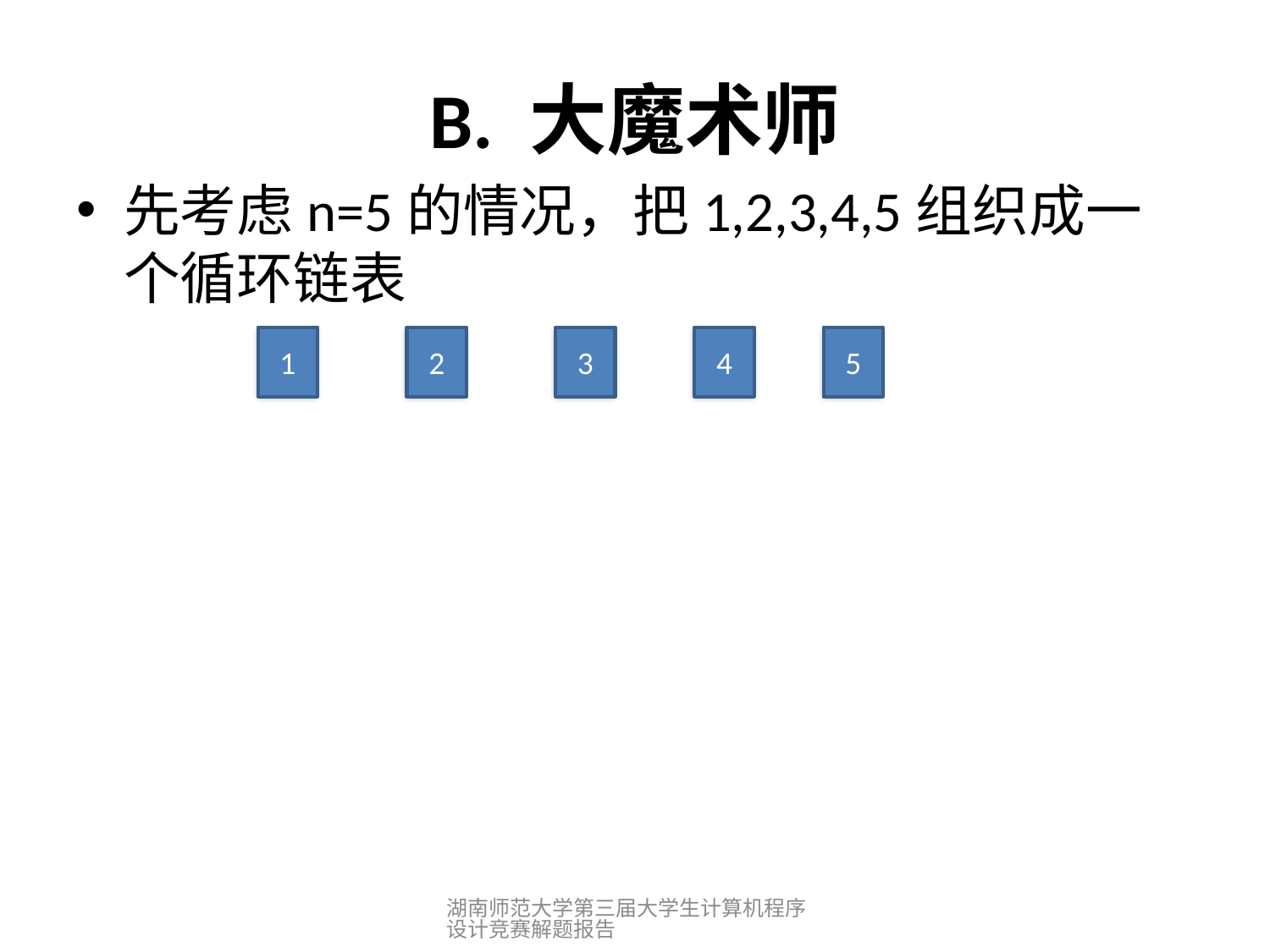

# B. 大魔术师
先考虑n=5的情况，把1,2,3,4,5组织成一个循环链表
1
1
2
2
3
3
4
4
5
5
湖南师范大学第三届大学生计算机程序设计竞赛解题报告